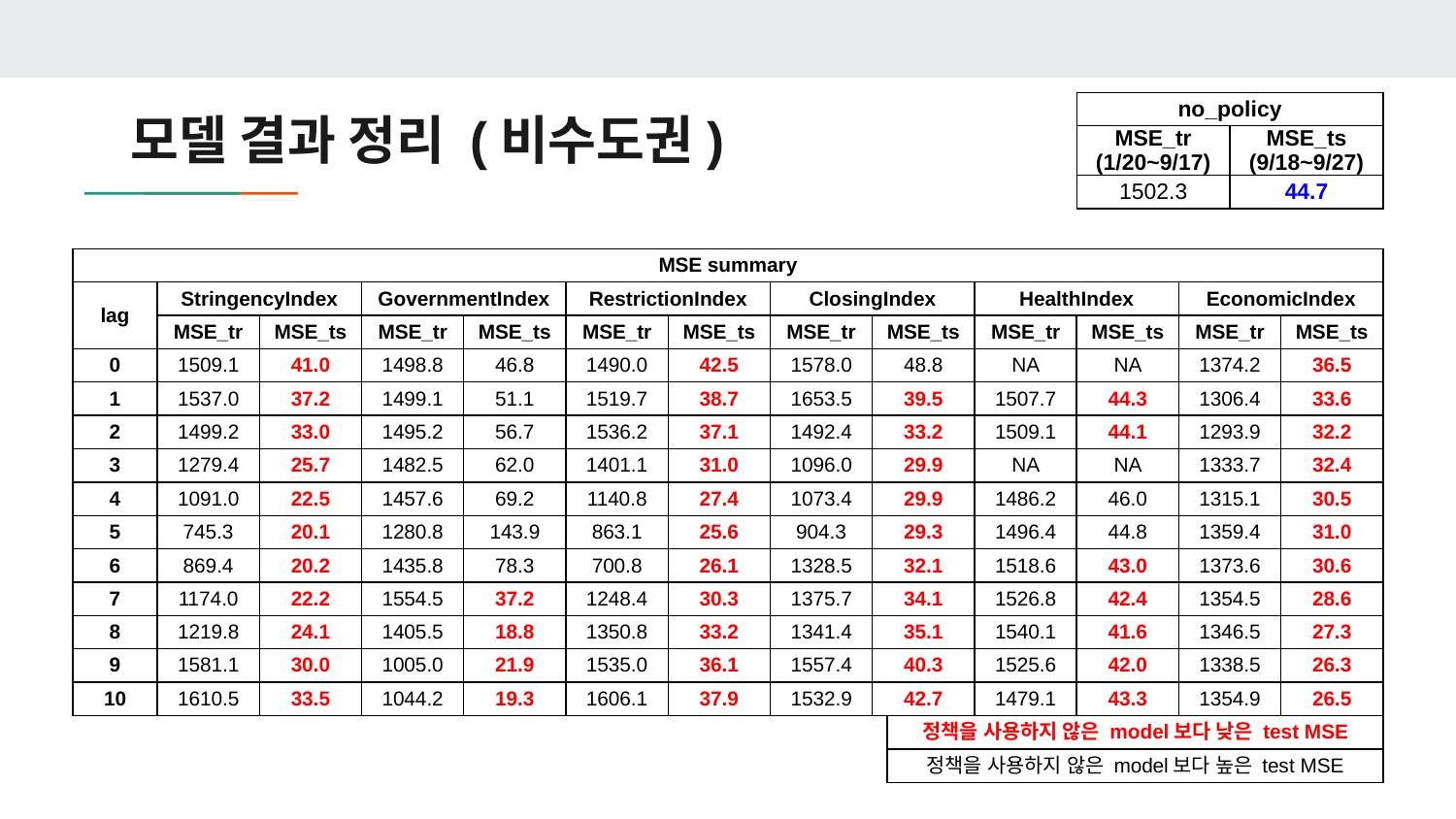

# 모델 결과 정리 (비수도권)
| no\_policy |  |
| --- | --- |
| MSE\_tr (1/20~9/17) | MSE\_ts (9/18~9/27) |
| 1502.3 | 44.7 |
| MSE summary |  |  |  |  |  |  |  |  |  |  |  |  |
| --- | --- | --- | --- | --- | --- | --- | --- | --- | --- | --- | --- | --- |
| lag | StringencyIndex |  | GovernmentIndex |  | RestrictionIndex |  | ClosingIndex |  | HealthIndex |  | EconomicIndex |  |
|  | MSE\_tr | MSE\_ts | MSE\_tr | MSE\_ts | MSE\_tr | MSE\_ts | MSE\_tr | MSE\_ts | MSE\_tr | MSE\_ts | MSE\_tr | MSE\_ts |
| 0 | 1509.1 | 41.0 | 1498.8 | 46.8 | 1490.0 | 42.5 | 1578.0 | 48.8 | NA | NA | 1374.2 | 36.5 |
| 1 | 1537.0 | 37.2 | 1499.1 | 51.1 | 1519.7 | 38.7 | 1653.5 | 39.5 | 1507.7 | 44.3 | 1306.4 | 33.6 |
| 2 | 1499.2 | 33.0 | 1495.2 | 56.7 | 1536.2 | 37.1 | 1492.4 | 33.2 | 1509.1 | 44.1 | 1293.9 | 32.2 |
| 3 | 1279.4 | 25.7 | 1482.5 | 62.0 | 1401.1 | 31.0 | 1096.0 | 29.9 | NA | NA | 1333.7 | 32.4 |
| 4 | 1091.0 | 22.5 | 1457.6 | 69.2 | 1140.8 | 27.4 | 1073.4 | 29.9 | 1486.2 | 46.0 | 1315.1 | 30.5 |
| 5 | 745.3 | 20.1 | 1280.8 | 143.9 | 863.1 | 25.6 | 904.3 | 29.3 | 1496.4 | 44.8 | 1359.4 | 31.0 |
| 6 | 869.4 | 20.2 | 1435.8 | 78.3 | 700.8 | 26.1 | 1328.5 | 32.1 | 1518.6 | 43.0 | 1373.6 | 30.6 |
| 7 | 1174.0 | 22.2 | 1554.5 | 37.2 | 1248.4 | 30.3 | 1375.7 | 34.1 | 1526.8 | 42.4 | 1354.5 | 28.6 |
| 8 | 1219.8 | 24.1 | 1405.5 | 18.8 | 1350.8 | 33.2 | 1341.4 | 35.1 | 1540.1 | 41.6 | 1346.5 | 27.3 |
| 9 | 1581.1 | 30.0 | 1005.0 | 21.9 | 1535.0 | 36.1 | 1557.4 | 40.3 | 1525.6 | 42.0 | 1338.5 | 26.3 |
| 10 | 1610.5 | 33.5 | 1044.2 | 19.3 | 1606.1 | 37.9 | 1532.9 | 42.7 | 1479.1 | 43.3 | 1354.9 | 26.5 |
| 정책을 사용하지 않은 model보다 낮은 test MSE |
| --- |
| 정책을 사용하지 않은 model보다 높은 test MSE |